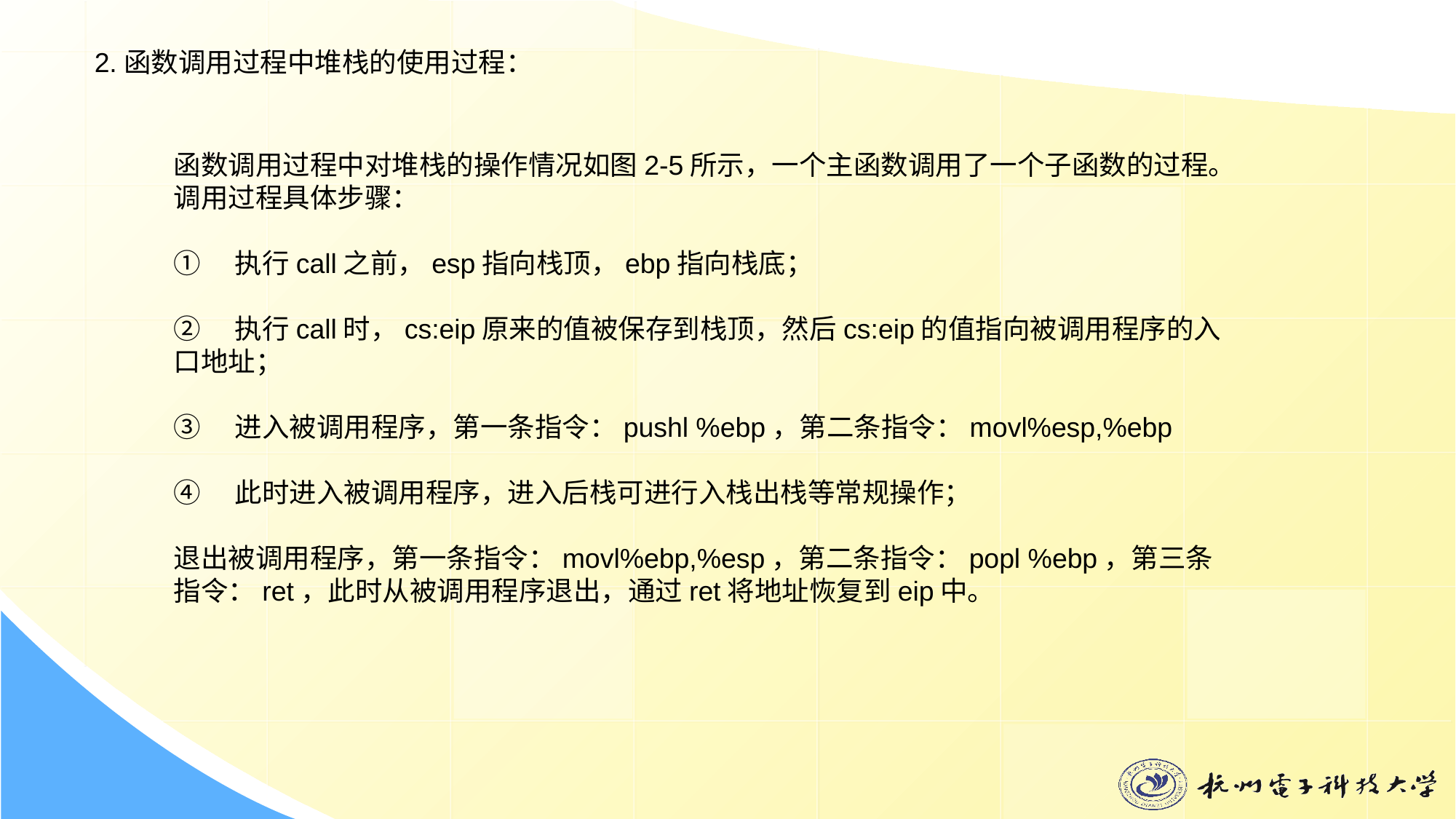

2.函数调用过程中堆栈的使用过程：
函数调用过程中对堆栈的操作情况如图2-5所示，一个主函数调用了一个子函数的过程。
调用过程具体步骤：

①　执行call之前，esp指向栈顶，ebp指向栈底；

②　执行call时，cs:eip原来的值被保存到栈顶，然后cs:eip的值指向被调用程序的入口地址；

③　进入被调用程序，第一条指令：pushl %ebp，第二条指令：movl%esp,%ebp

④　此时进入被调用程序，进入后栈可进行入栈出栈等常规操作；

退出被调用程序，第一条指令：movl%ebp,%esp，第二条指令：popl %ebp，第三条指令：ret，此时从被调用程序退出，通过ret将地址恢复到eip中。